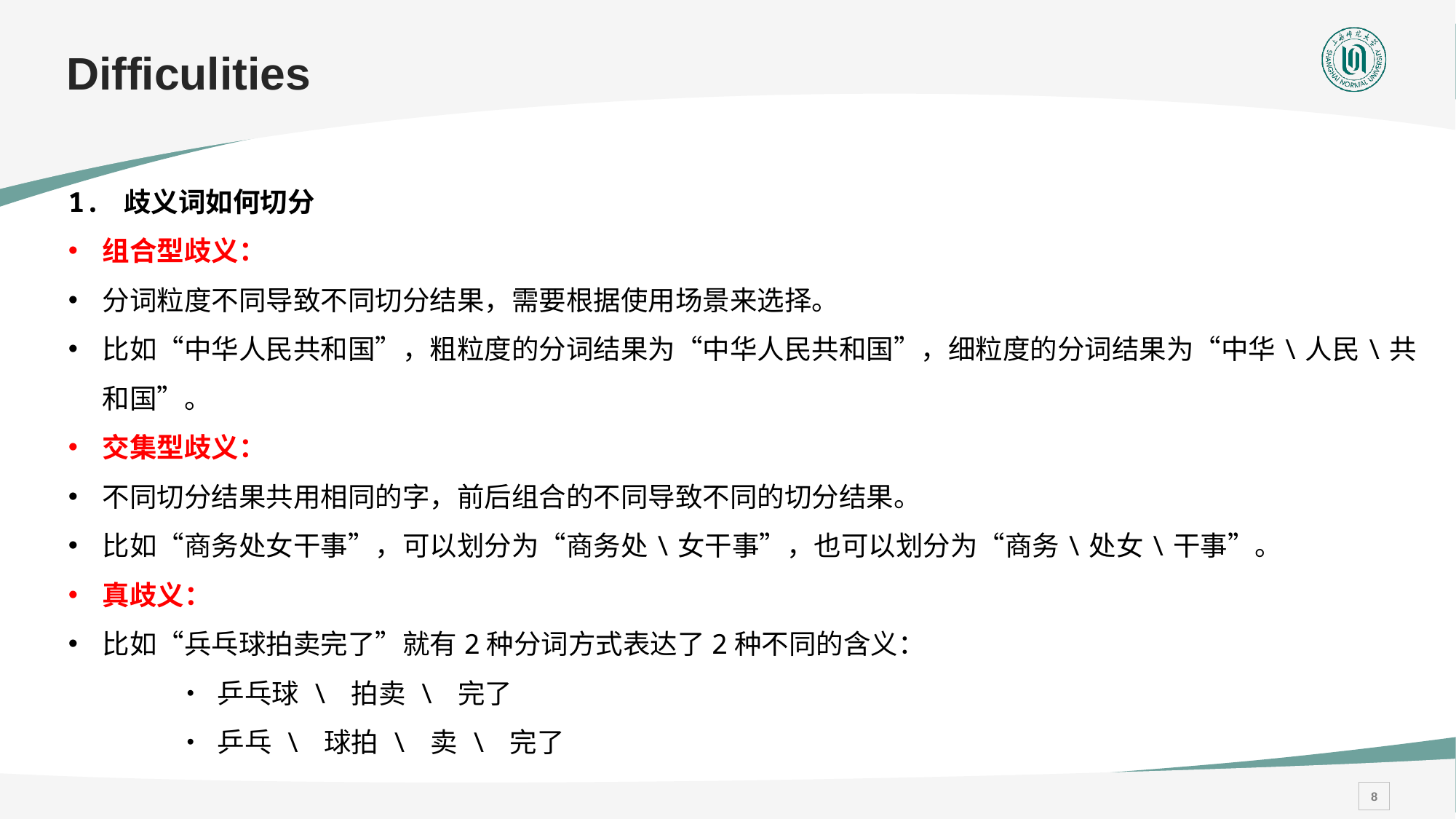

# Difficulities
1. 歧义词如何切分
组合型歧义：
分词粒度不同导致不同切分结果，需要根据使用场景来选择。
比如“中华人民共和国”，粗粒度的分词结果为“中华人民共和国”，细粒度的分词结果为“中华\人民\共和国”。
交集型歧义：
不同切分结果共用相同的字，前后组合的不同导致不同的切分结果。
比如“商务处女干事”，可以划分为“商务处\女干事”，也可以划分为“商务\处女\干事”。
真歧义：
比如“兵乓球拍卖完了”就有2种分词方式表达了2种不同的含义：
	• 乒乓球 \ 拍卖 \ 完了
	• 乒乓 \ 球拍 \ 卖 \ 完了